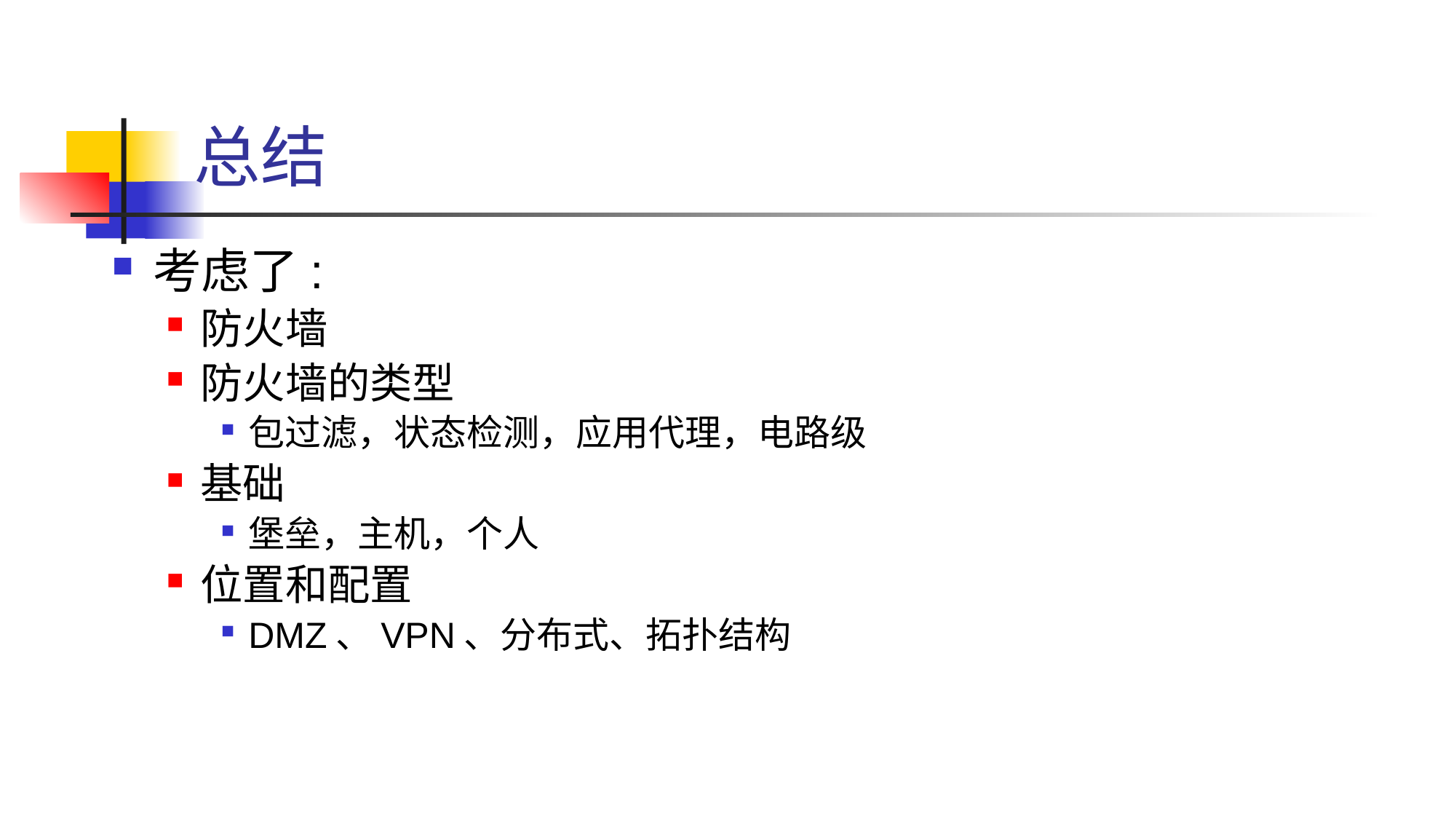

# 总结
考虑了:
防火墙
防火墙的类型
包过滤，状态检测，应用代理，电路级
基础
堡垒，主机，个人
位置和配置
DMZ、VPN、分布式、拓扑结构